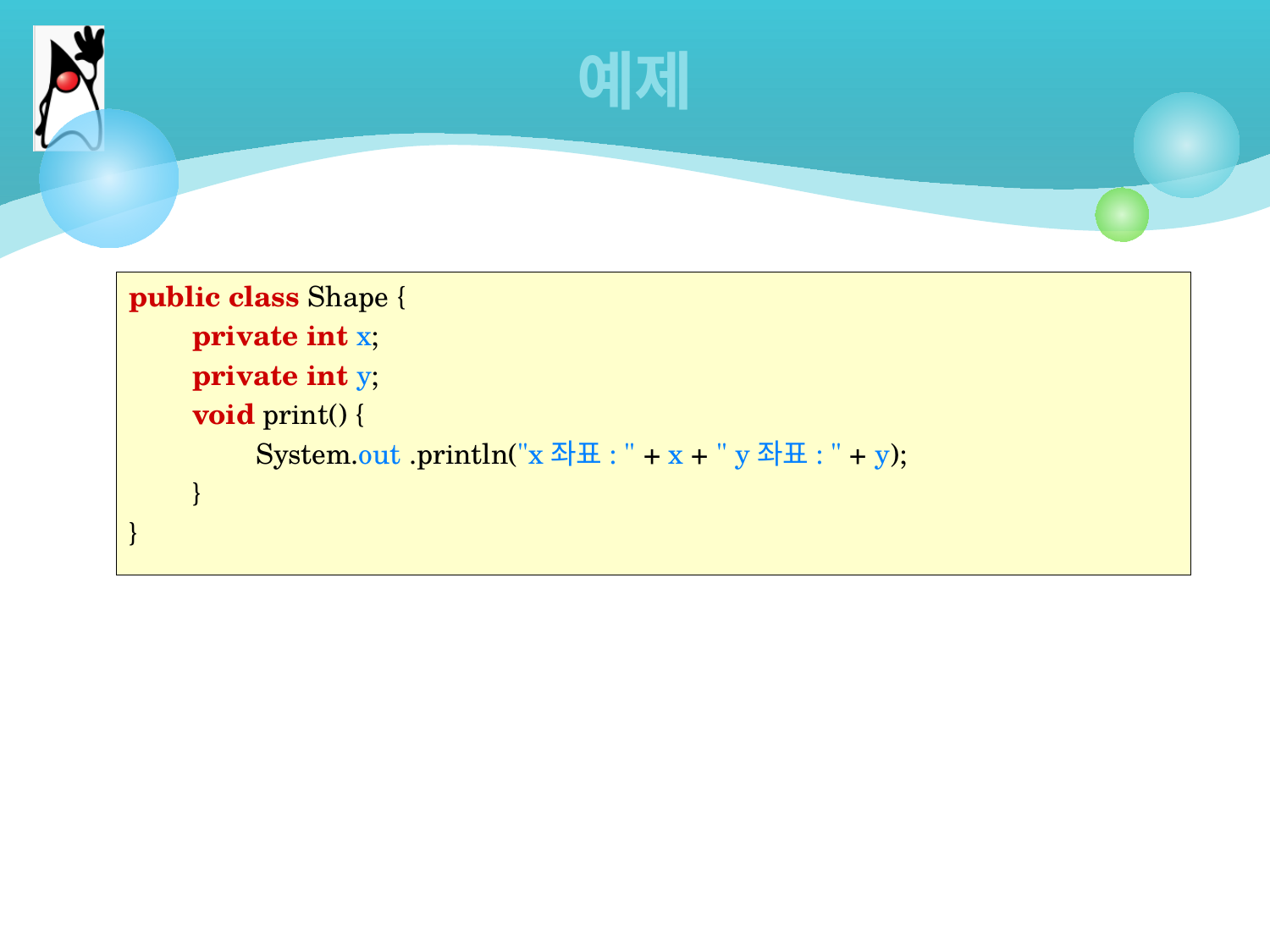

# 예제
public class Shape {
private int x;
private int y;
void print() {
System.out .println("x좌표: " + x + " y좌표: " + y);
}
}